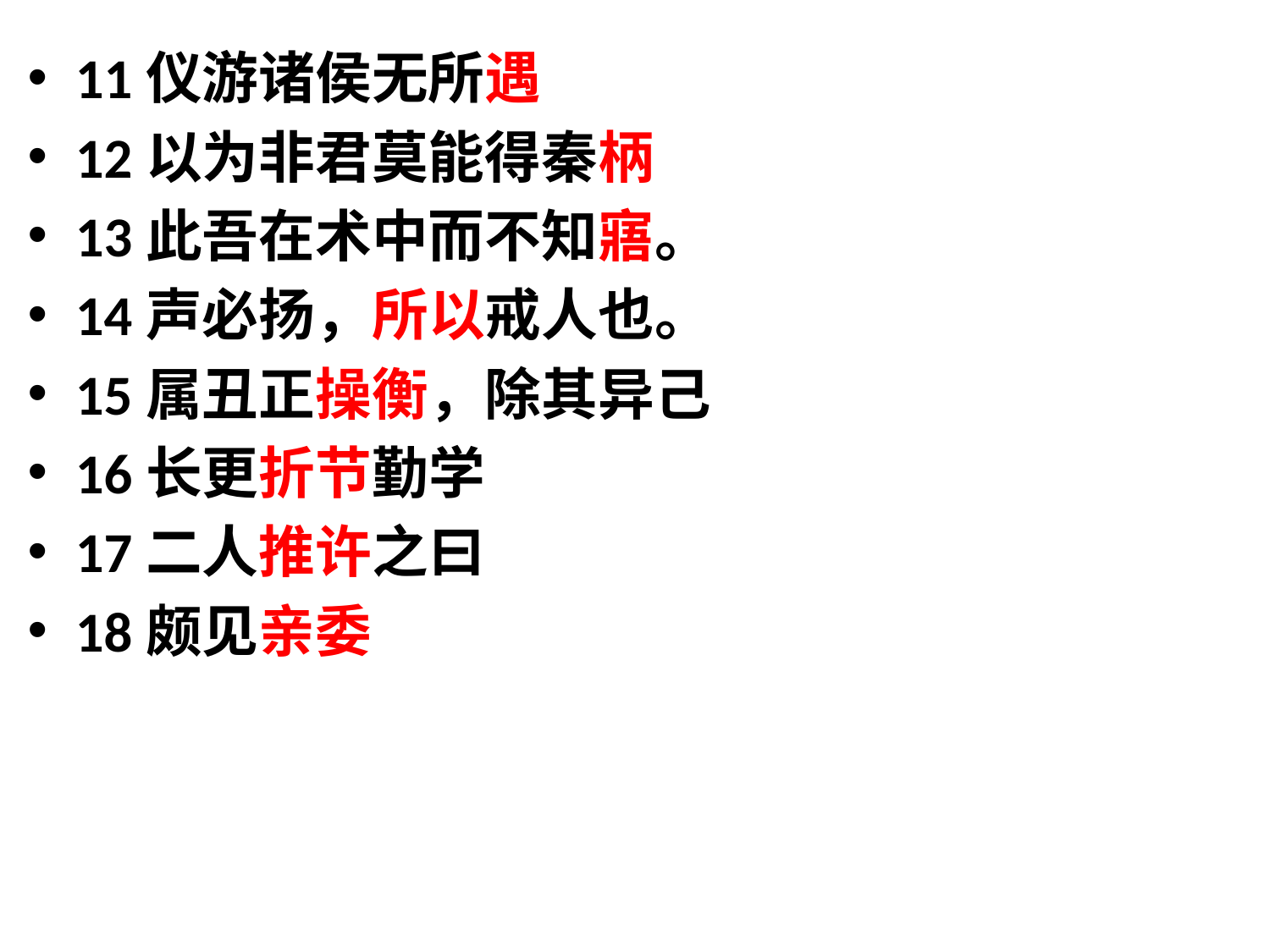

11仪游诸侯无所遇
12以为非君莫能得秦柄
13此吾在术中而不知寤。
14声必扬，所以戒人也。
15属丑正操衡，除其异己
16长更折节勤学
17二人推许之曰
18颇见亲委